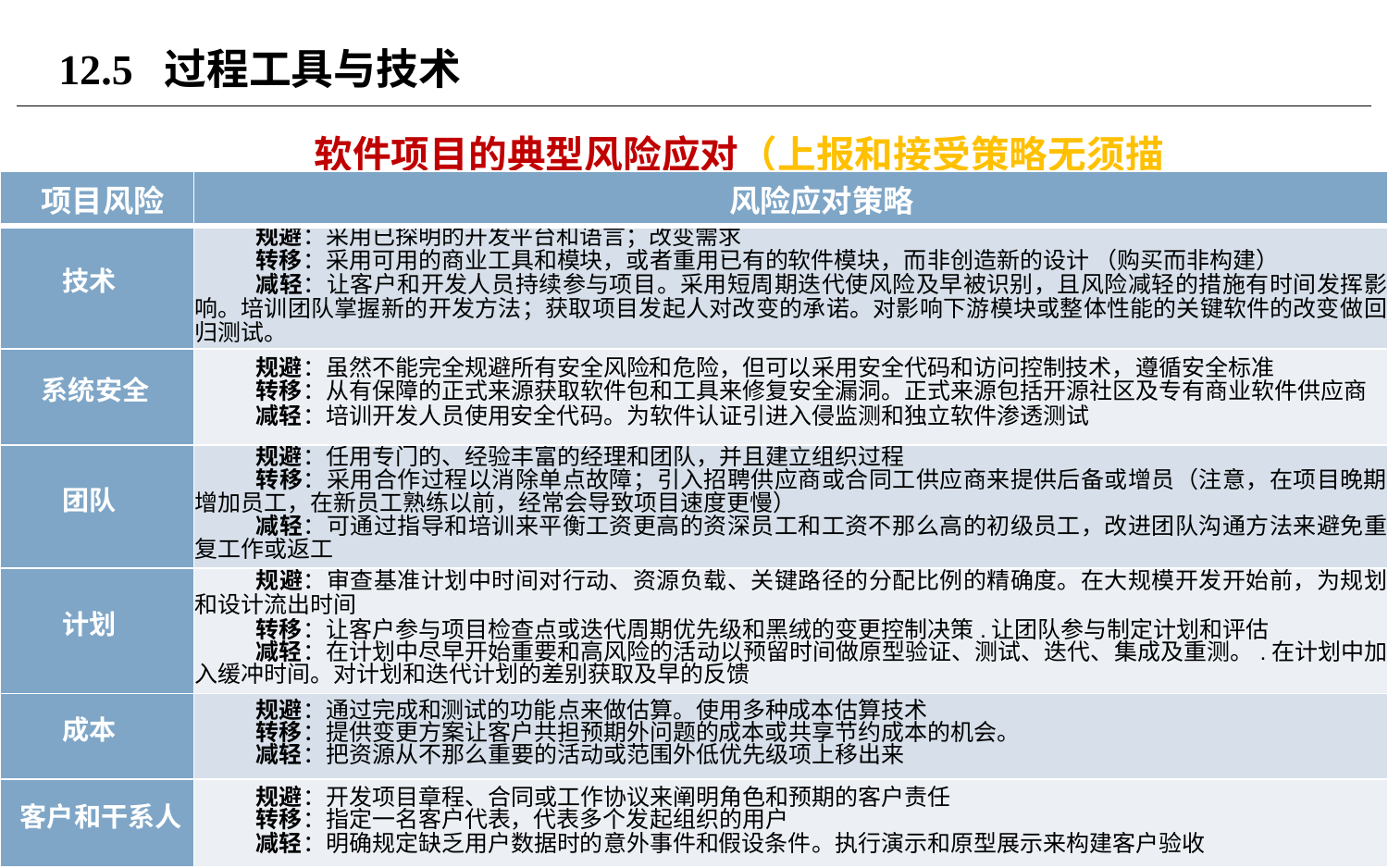

# 12.5  过程工具与技术
软件项目的典型风险应对（上报和接受策略无须描述）

| 项目风险 | 风险应对策略 |
| --- | --- |
| 技术 | 规避：采用已探明的开发平台和语言；改变需求 转移：采用可用的商业工具和模块，或者重用已有的软件模块，而非创造新的设计 （购买而非构建） 减轻：让客户和开发人员持续参与项目。采用短周期迭代使风险及早被识别，且风险减轻的措施有时间发挥影响。培训团队掌握新的开发方法；获取项目发起人对改变的承诺。对影响下游模块或整体性能的关键软件的改变做回归测试。 |
| 系统安全 | 规避：虽然不能完全规避所有安全风险和危险，但可以采用安全代码和访问控制技术，遵循安全标准 转移：从有保障的正式来源获取软件包和工具来修复安全漏洞。正式来源包括开源社区及专有商业软件供应商 减轻：培训开发人员使用安全代码。为软件认证引进入侵监测和独立软件渗透测试 |
| 团队 | 规避：任用专门的、经验丰富的经理和团队，并且建立组织过程 转移：采用合作过程以消除单点故障；引入招聘供应商或合同工供应商来提供后备或增员（注意，在项目晚期增加员工，在新员工熟练以前，经常会导致项目速度更慢） 减轻：可通过指导和培训来平衡工资更高的资深员工和工资不那么高的初级员工，改进团队沟通方法来避免重复工作或返工 |
| 计划 | 规避：审查基准计划中时间对行动、资源负载、关键路径的分配比例的精确度。在大规模开发开始前，为规划和设计流出时间 转移：让客户参与项目检查点或迭代周期优先级和黑绒的变更控制决策.让团队参与制定计划和评估 减轻：在计划中尽早开始重要和高风险的活动以预留时间做原型验证、测试、迭代、集成及重测。.在计划中加入缓冲时间。对计划和迭代计划的差别获取及早的反馈 |
| 成本 | 规避：通过完成和测试的功能点来做估算。使用多种成本估算技术 转移：提供变更方案让客户共担预期外问题的成本或共享节约成本的机会。 减轻：把资源从不那么重要的活动或范围外低优先级项上移出来 |
| 客户和干系人 | 规避：开发项目章程、合同或工作协议来阐明角色和预期的客户责任 转移：指定一名客户代表，代表多个发起组织的用户 减轻：明确规定缺乏用户数据时的意外事件和假设条件。执行演示和原型展示来构建客户验收 |